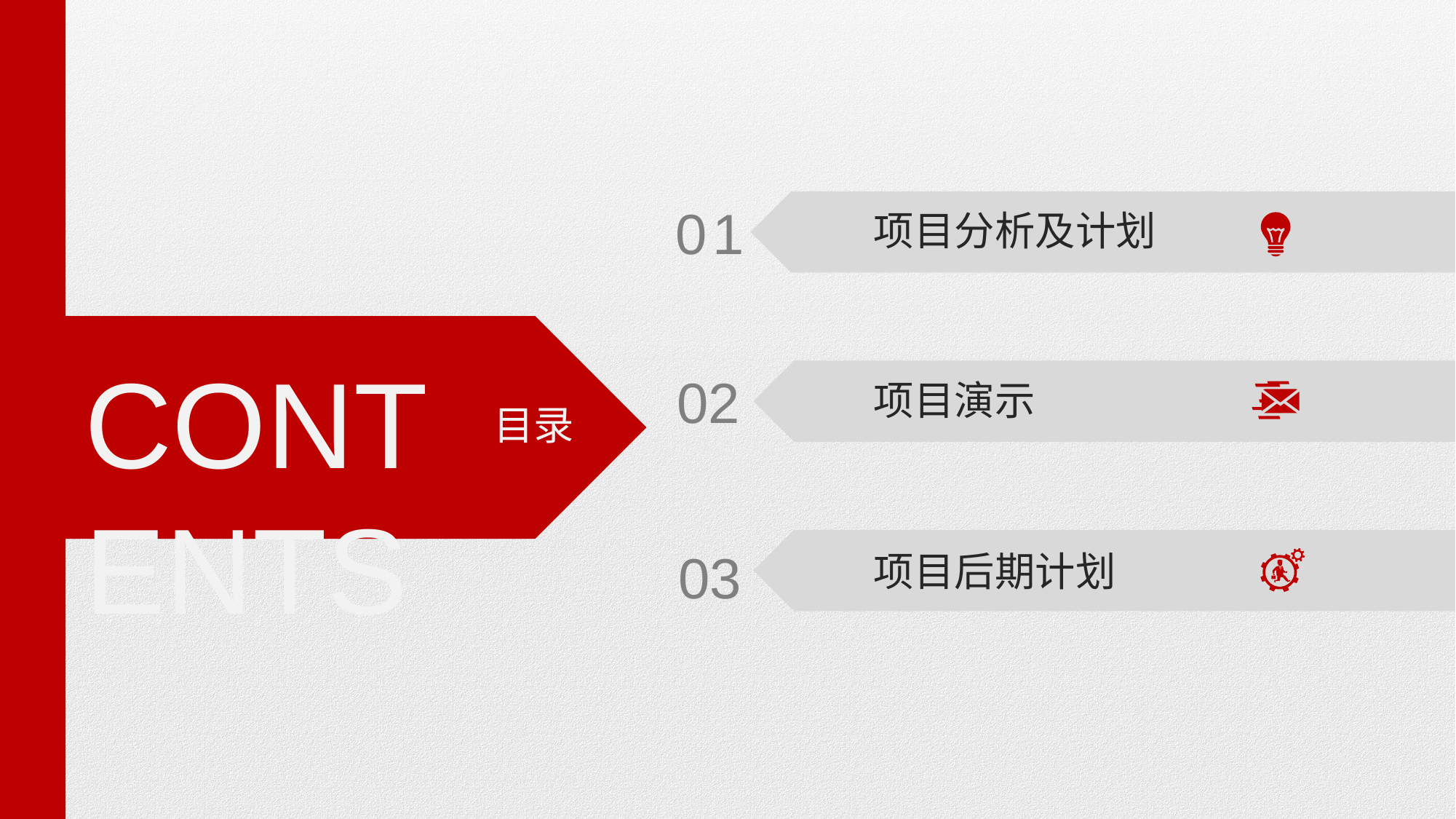

01
项目分析及计划

CONTENTS
目录

02
项目演示

03
项目后期计划